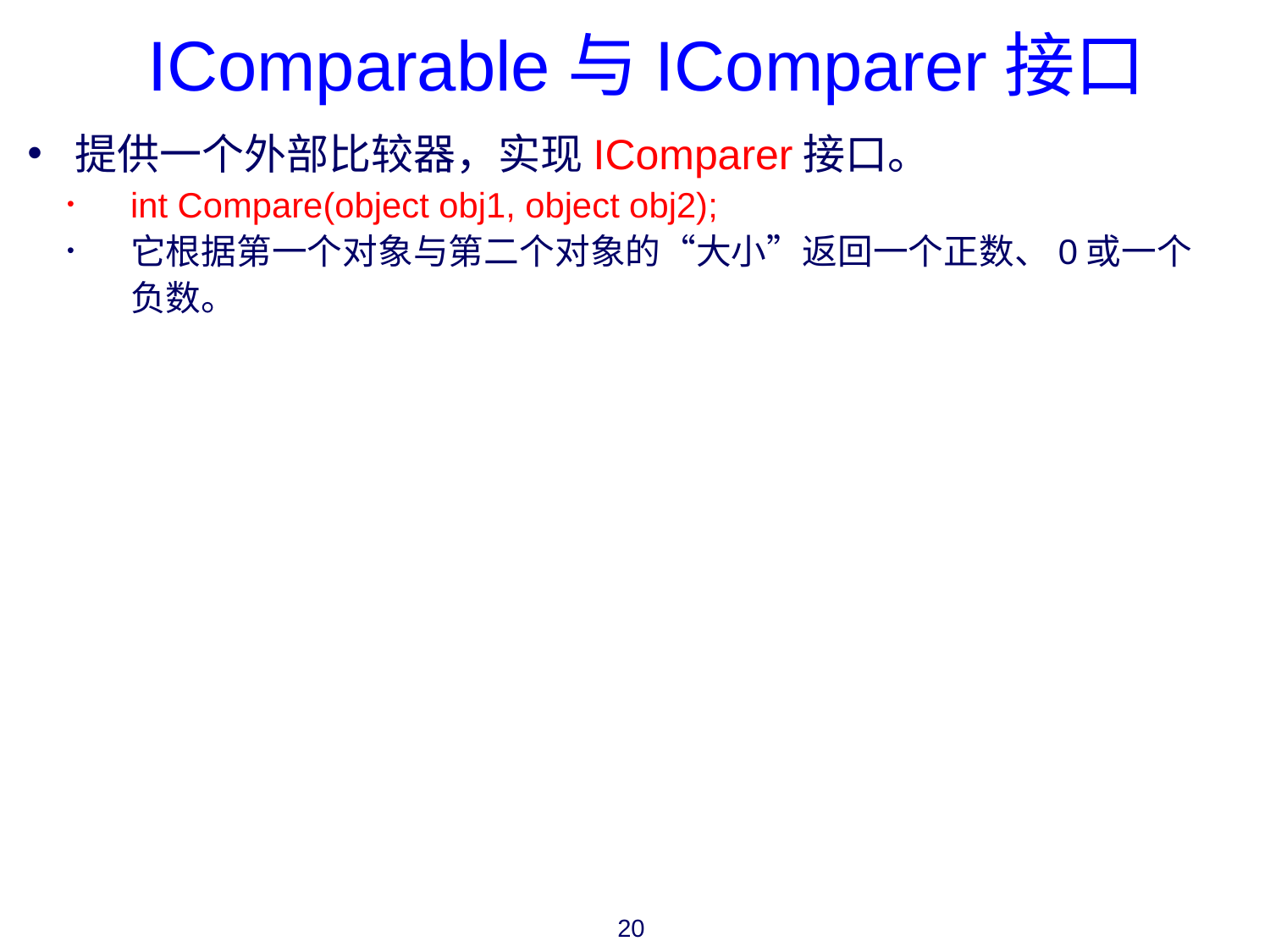

IComparable与IComparer接口
提供一个外部比较器，实现IComparer接口。
int Compare(object obj1, object obj2);
它根据第一个对象与第二个对象的“大小”返回一个正数、0或一个负数。
20